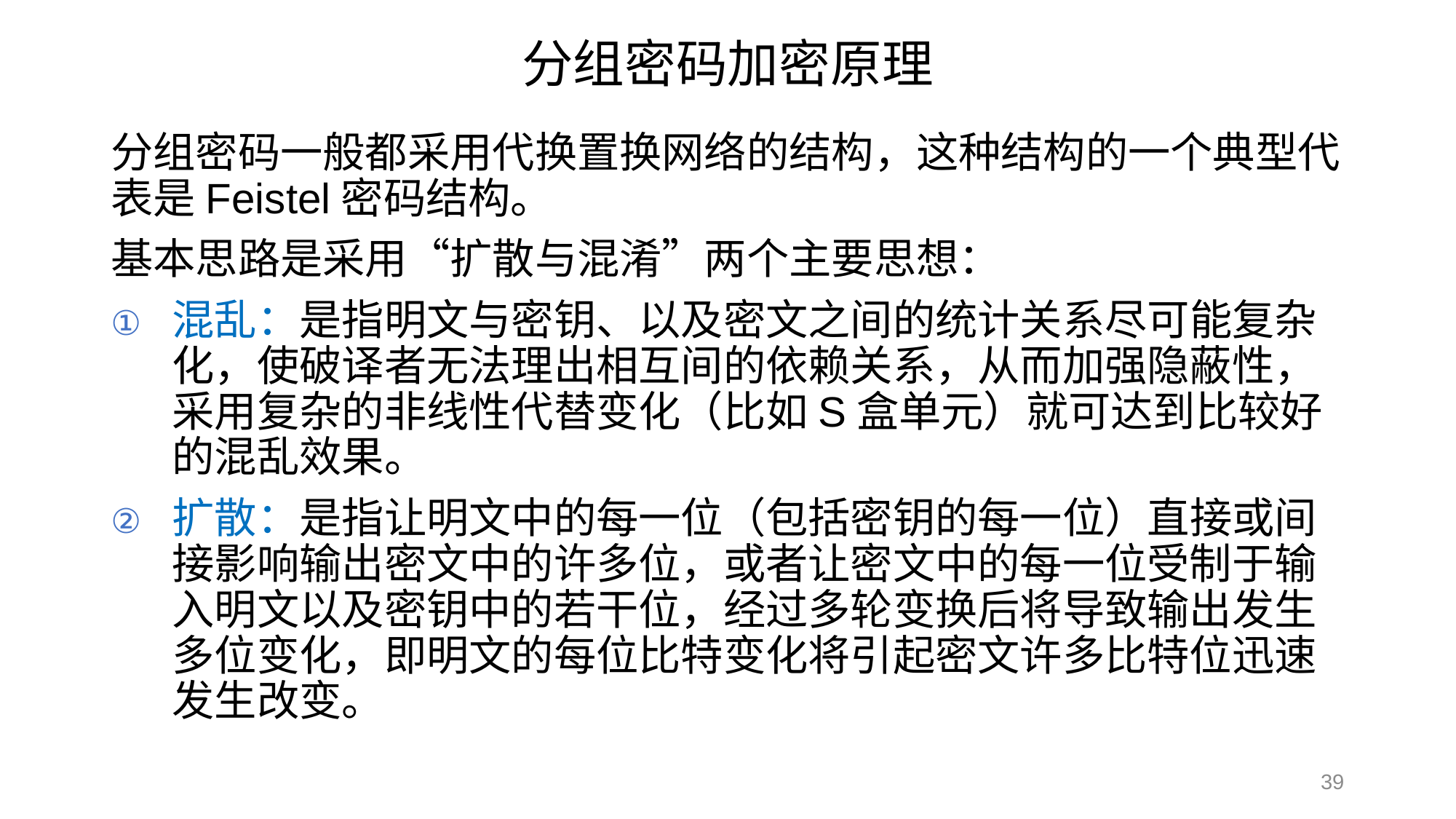

# 分组密码加密原理
分组密码一般都采用代换置换网络的结构，这种结构的一个典型代表是Feistel密码结构。
基本思路是采用“扩散与混淆”两个主要思想：
混乱：是指明文与密钥、以及密文之间的统计关系尽可能复杂化，使破译者无法理出相互间的依赖关系，从而加强隐蔽性，采用复杂的非线性代替变化（比如S盒单元）就可达到比较好的混乱效果。
扩散：是指让明文中的每一位（包括密钥的每一位）直接或间接影响输出密文中的许多位，或者让密文中的每一位受制于输入明文以及密钥中的若干位，经过多轮变换后将导致输出发生多位变化，即明文的每位比特变化将引起密文许多比特位迅速发生改变。
39